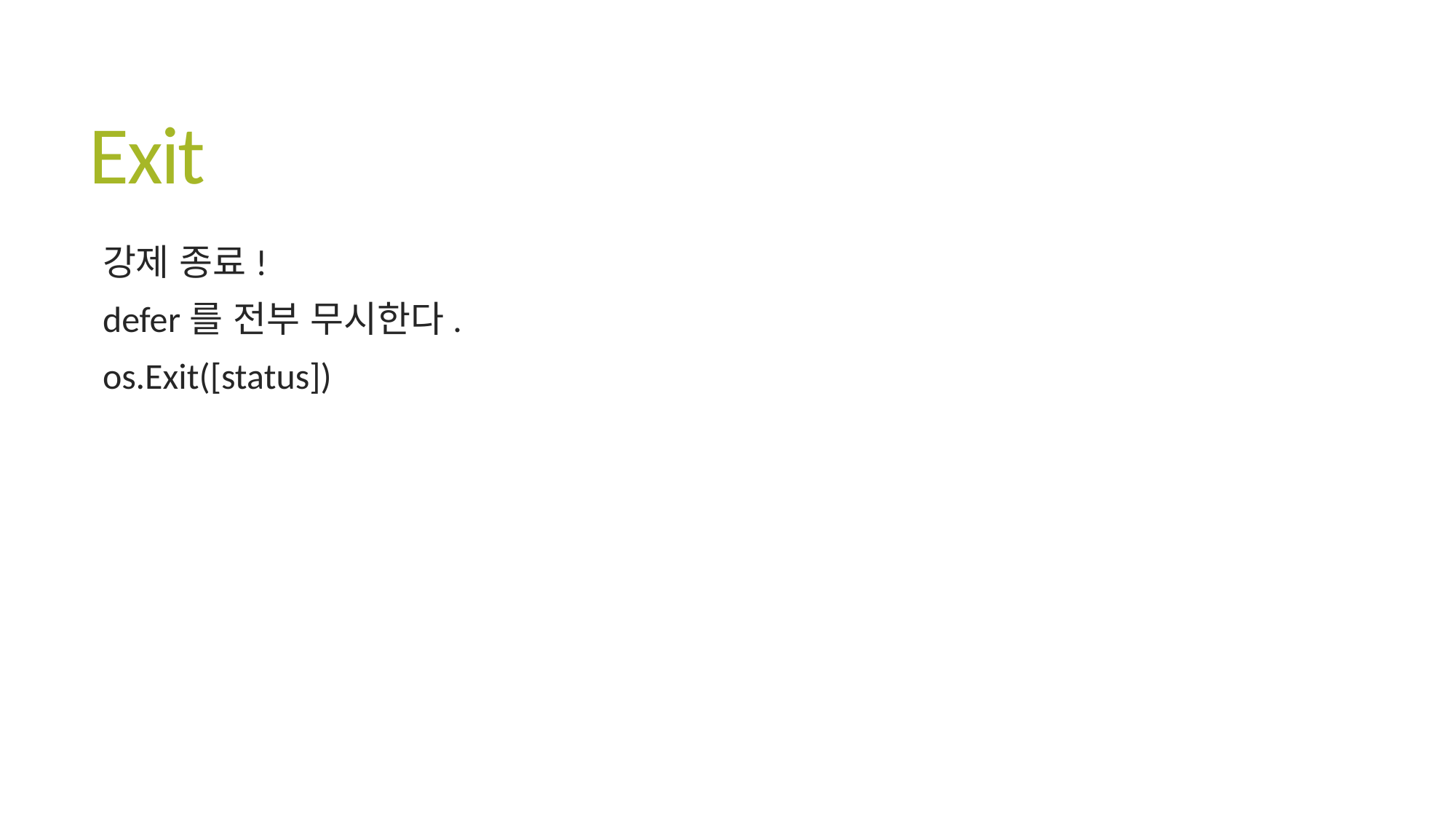

# Exit
강제 종료!
defer를 전부 무시한다.
os.Exit([status])